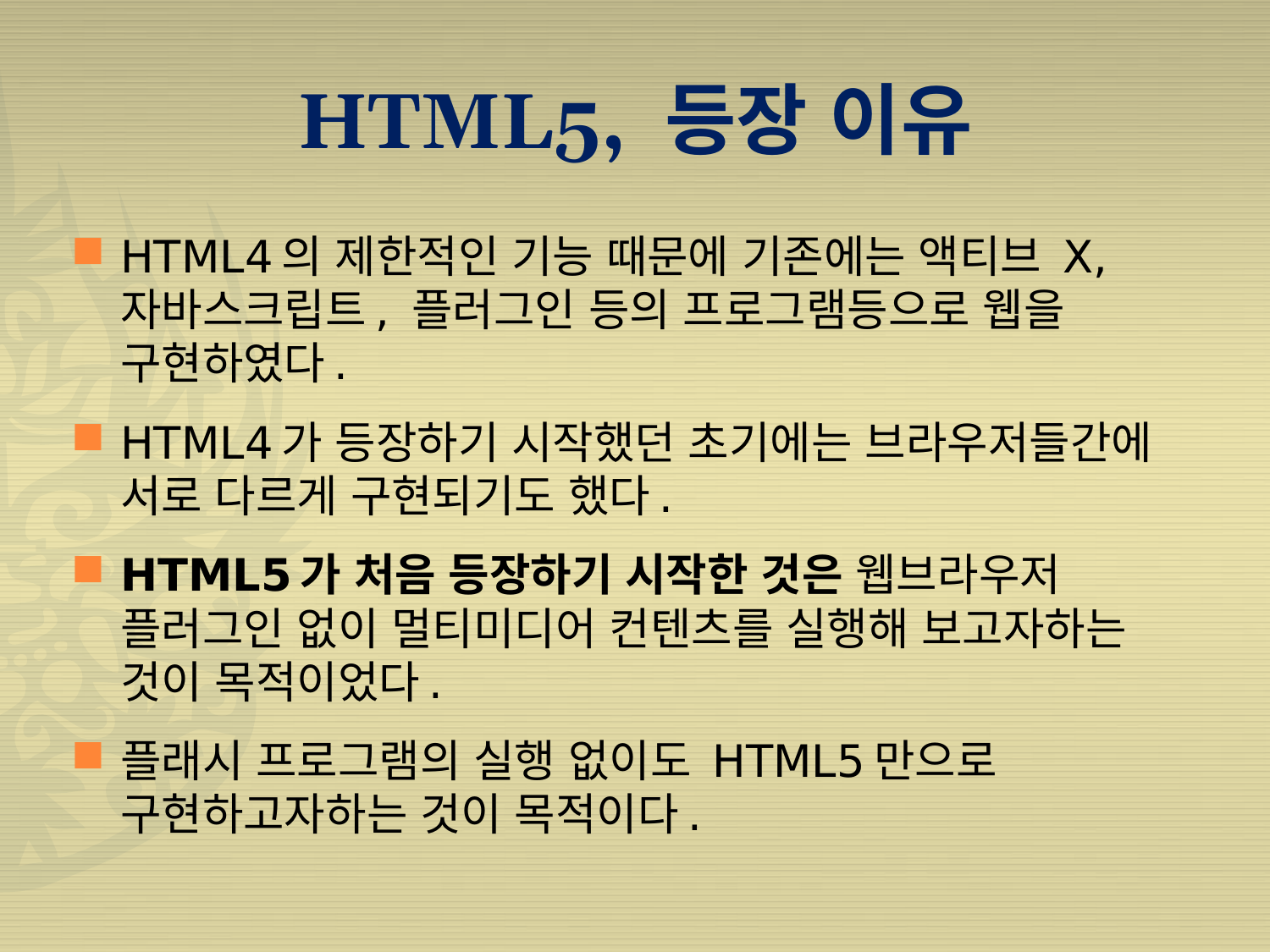

# HTML5, 등장 이유
HTML4의 제한적인 기능 때문에 기존에는 액티브 X, 자바스크립트, 플러그인 등의 프로그램등으로 웹을 구현하였다.
HTML4가 등장하기 시작했던 초기에는 브라우저들간에 서로 다르게 구현되기도 했다.
HTML5가 처음 등장하기 시작한 것은 웹브라우저 플러그인 없이 멀티미디어 컨텐츠를 실행해 보고자하는 것이 목적이었다.
플래시 프로그램의 실행 없이도 HTML5만으로 구현하고자하는 것이 목적이다.